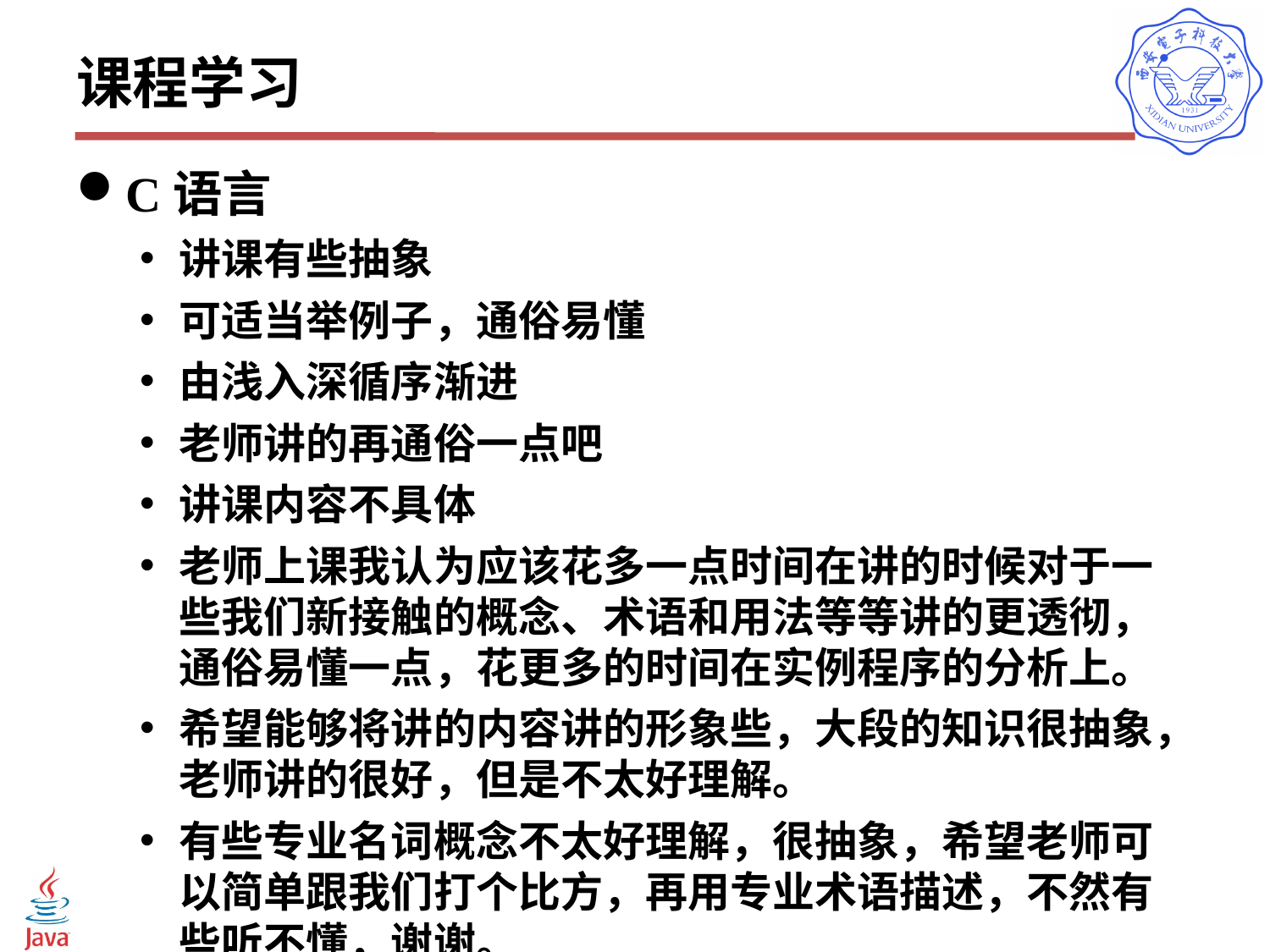

# 课程学习
C语言
讲课有些抽象
可适当举例子，通俗易懂
由浅入深循序渐进
老师讲的再通俗一点吧
讲课内容不具体
老师上课我认为应该花多一点时间在讲的时候对于一些我们新接触的概念、术语和用法等等讲的更透彻，通俗易懂一点，花更多的时间在实例程序的分析上。
希望能够将讲的内容讲的形象些，大段的知识很抽象，老师讲的很好，但是不太好理解。
有些专业名词概念不太好理解，很抽象，希望老师可以简单跟我们打个比方，再用专业术语描述，不然有些听不懂，谢谢。
数据结构
希望老师可以多在编译器上现场演示
希望老师授课时能够结合更多的代码实例，这样理解起来更容易些～～
数据结构
一节课上的内容好多，消化不了
数据结构
提升课程效率与学生积极性